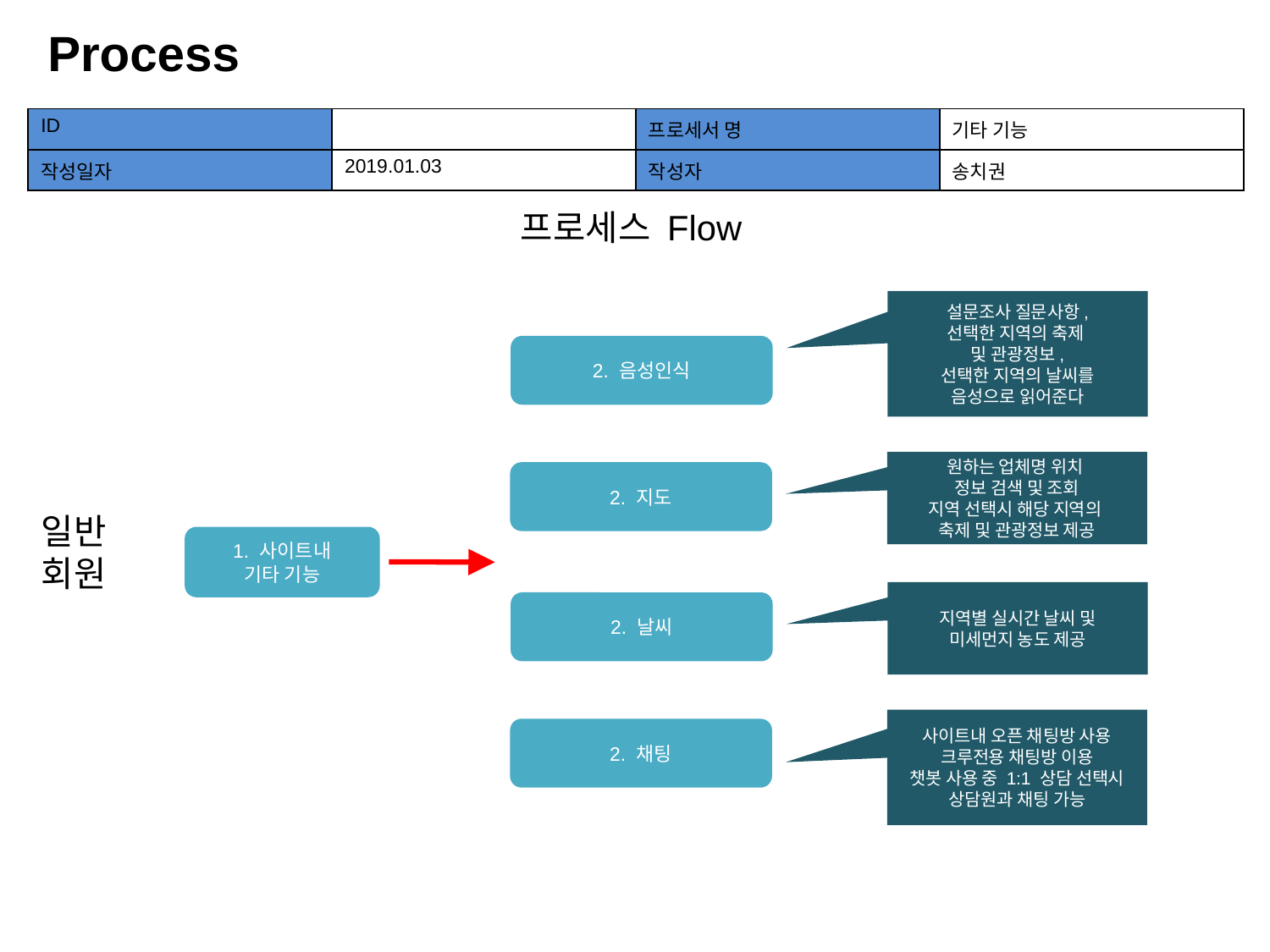

Process

| ID |  | 프로세서 명 | 기타 기능 |
| --- | --- | --- | --- |
| 작성일자 | 2019.01.03 | 작성자 | 송치권 |
프로세스 Flow
설문조사 질문사항,
선택한 지역의 축제
및 관광정보,
선택한 지역의 날씨를
음성으로 읽어준다
2. 음성인식
원하는 업체명 위치
정보 검색 및 조회
지역 선택시 해당 지역의
축제 및 관광정보 제공
2. 지도
일반
회원
1. 사이트내
기타 기능
지역별 실시간 날씨 및
미세먼지 농도 제공
2. 날씨
사이트내 오픈 채팅방 사용
크루전용 채팅방 이용
챗봇 사용 중 1:1 상담 선택시
상담원과 채팅 가능
2. 채팅